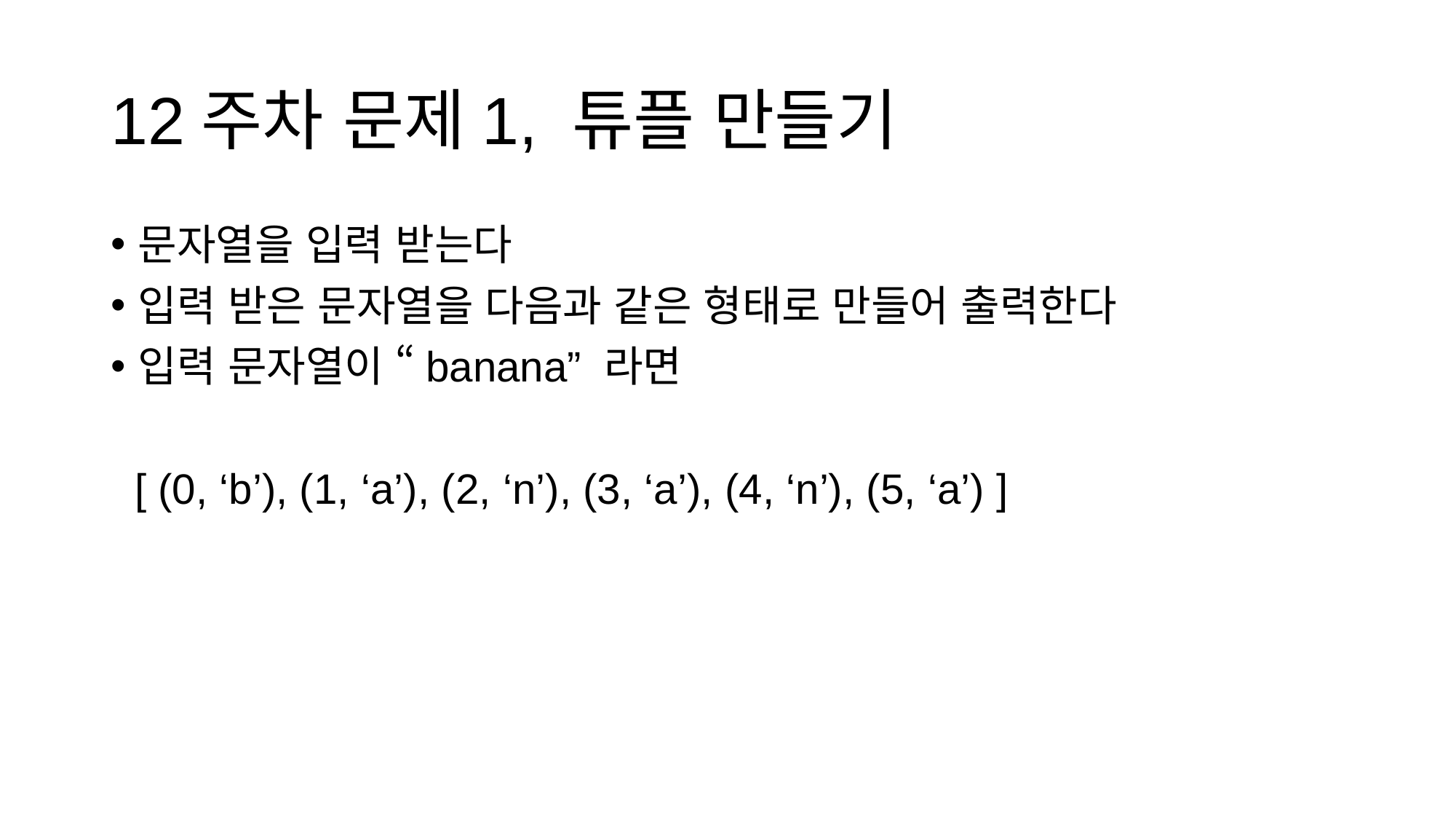

# 12주차 문제1, 튜플 만들기
문자열을 입력 받는다
입력 받은 문자열을 다음과 같은 형태로 만들어 출력한다
입력 문자열이 “banana” 라면

  [ (0, ‘b’), (1, ‘a’), (2, ‘n’), (3, ‘a’), (4, ‘n’), (5, ‘a’) ]